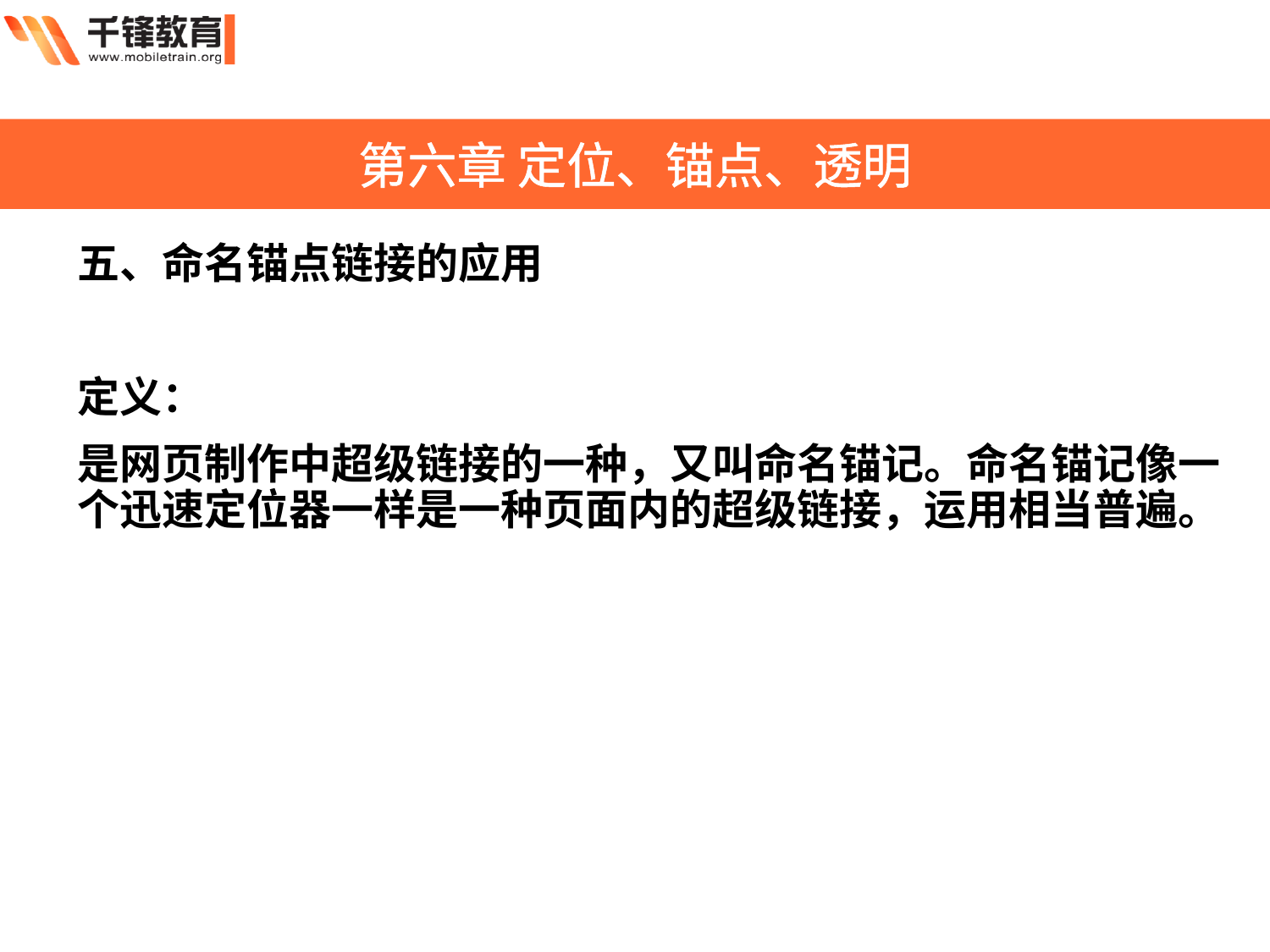

第六章 定位、锚点、透明
五、命名锚点链接的应用

定义：
是网页制作中超级链接的一种，又叫命名锚记。命名锚记像一个迅速定位器一样是一种页面内的超级链接，运用相当普遍。